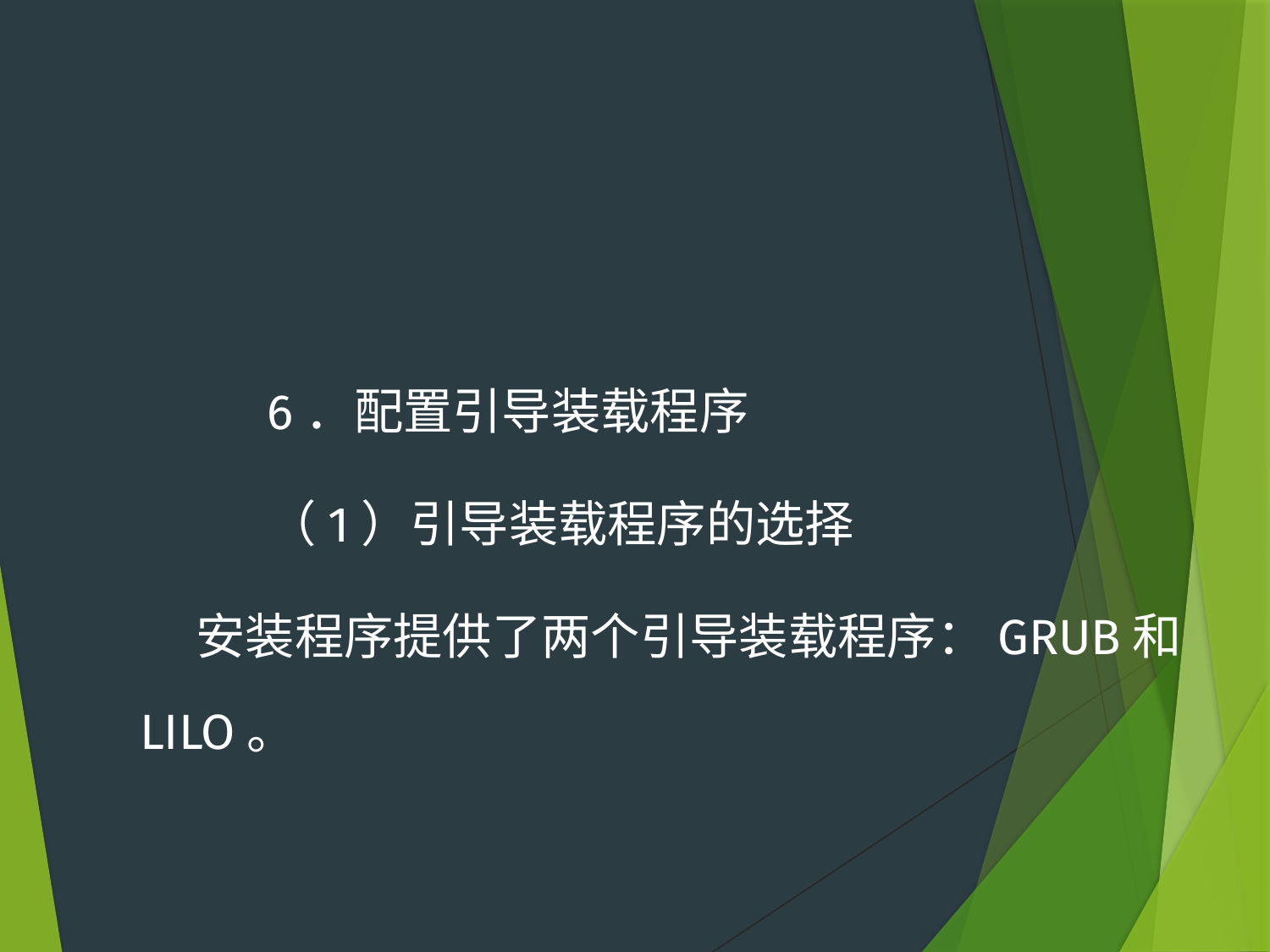

6．配置引导装载程序
（1）引导装载程序的选择
    安装程序提供了两个引导装载程序：GRUB和LILO。